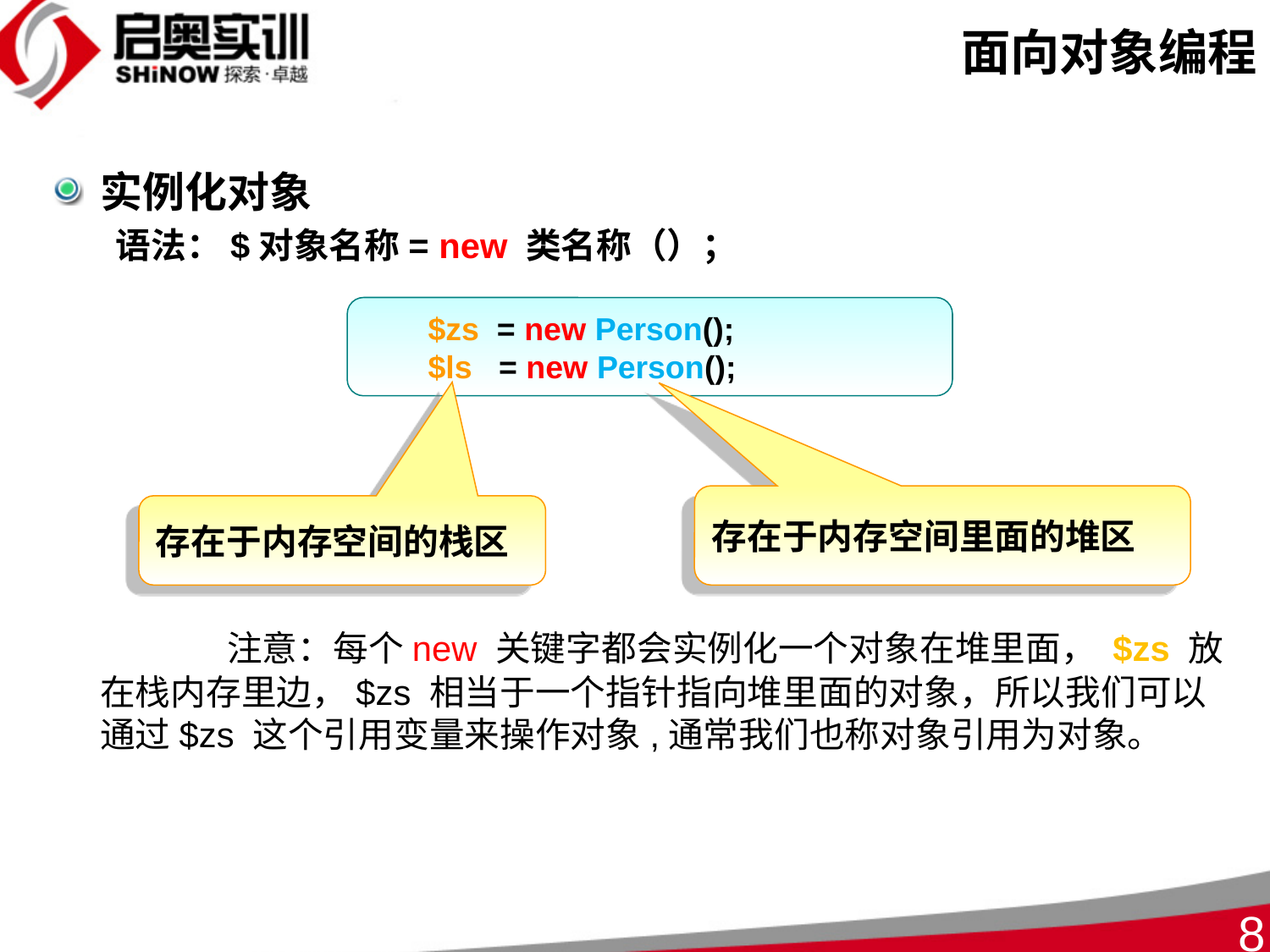

# 面向对象编程
实例化对象
语法：$对象名称= new 类名称（）；

		注意：每个new 关键字都会实例化一个对象在堆里面， $zs 放在栈内存里边，$zs 相当于一个指针指向堆里面的对象，所以我们可以通过$zs 这个引用变量来操作对象,通常我们也称对象引用为对象。
$zs  = new Person();
$ls   = new Person();
存在于内存空间里面的堆区
存在于内存空间的栈区
8